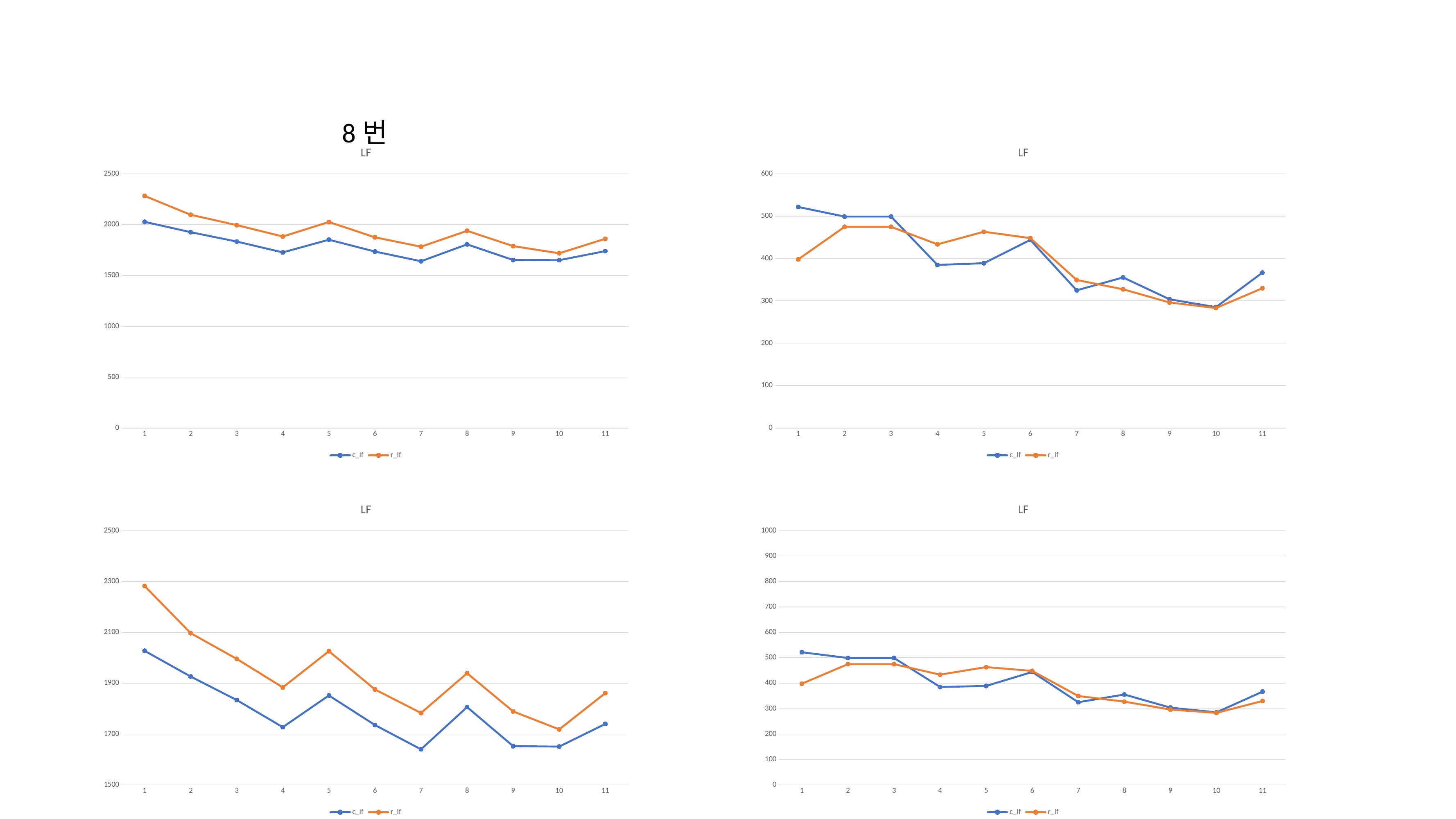

8번
4번

### Chart: LF

| Category | c_lf | r_lf |
|---|---|---|

### Chart: LF

| Category | c_lf | r_lf |
|---|---|---|

### Chart: LF

| Category | c_lf | r_lf |
|---|---|---|

### Chart: LF

| Category | c_lf | r_lf |
|---|---|---|